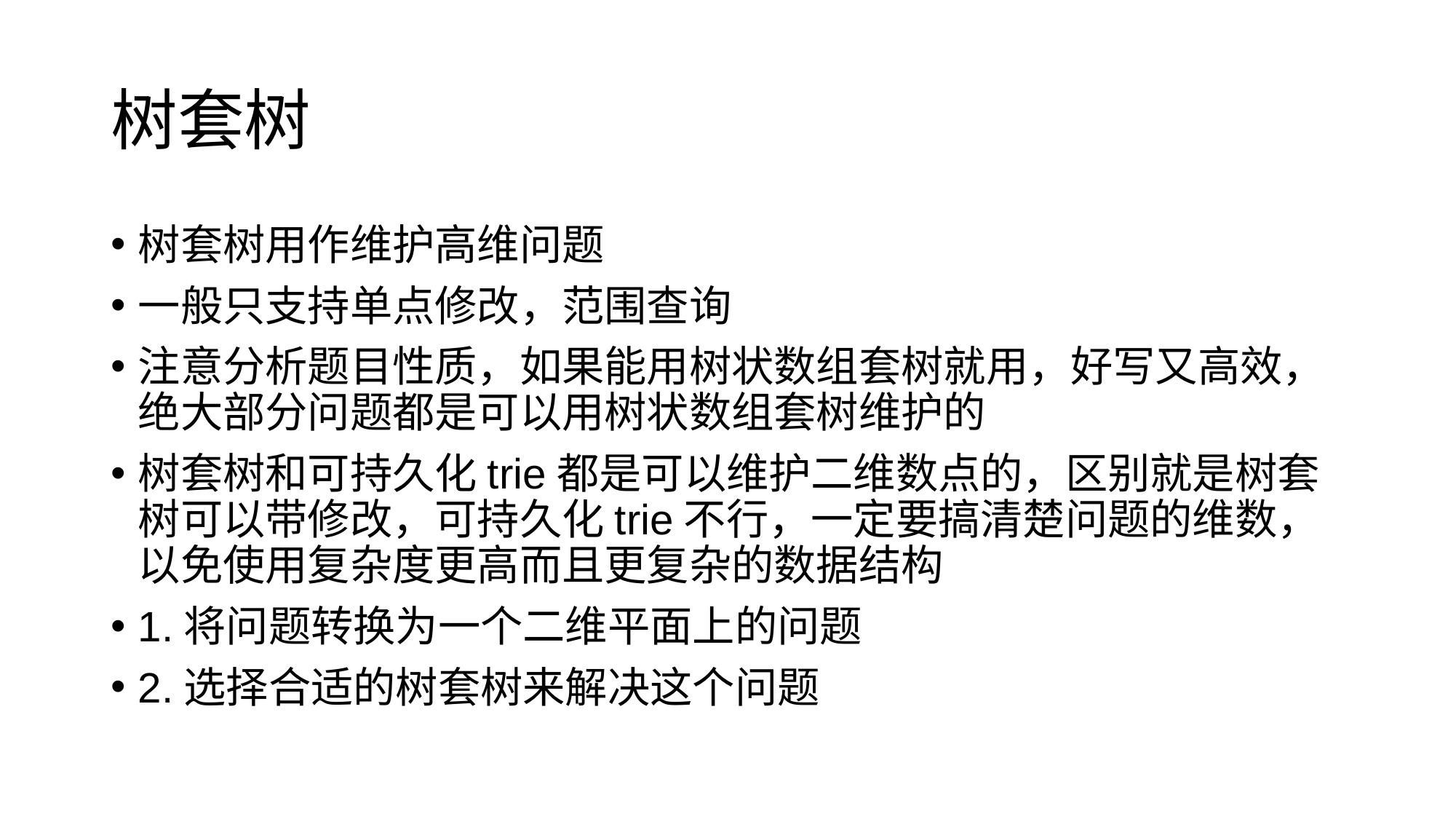

# 树套树
树套树用作维护高维问题
一般只支持单点修改，范围查询
注意分析题目性质，如果能用树状数组套树就用，好写又高效，绝大部分问题都是可以用树状数组套树维护的
树套树和可持久化trie都是可以维护二维数点的，区别就是树套树可以带修改，可持久化trie不行，一定要搞清楚问题的维数，以免使用复杂度更高而且更复杂的数据结构
1.将问题转换为一个二维平面上的问题
2.选择合适的树套树来解决这个问题